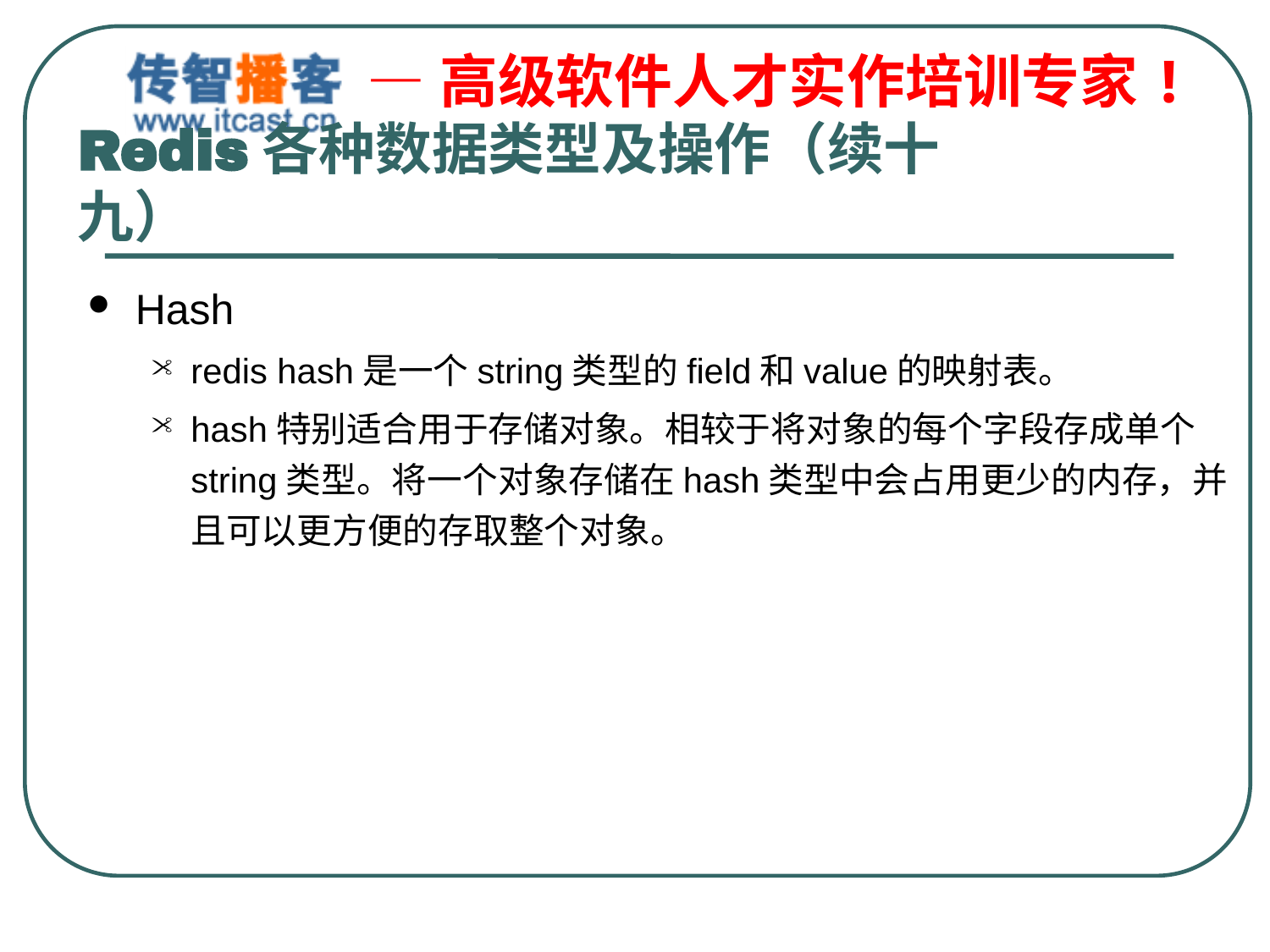

# Redis各种数据类型及操作（续十九）
Hash
redis hash是一个string类型的field和value的映射表。
hash特别适合用于存储对象。相较于将对象的每个字段存成单个string类型。将一个对象存储在hash类型中会占用更少的内存，并且可以更方便的存取整个对象。